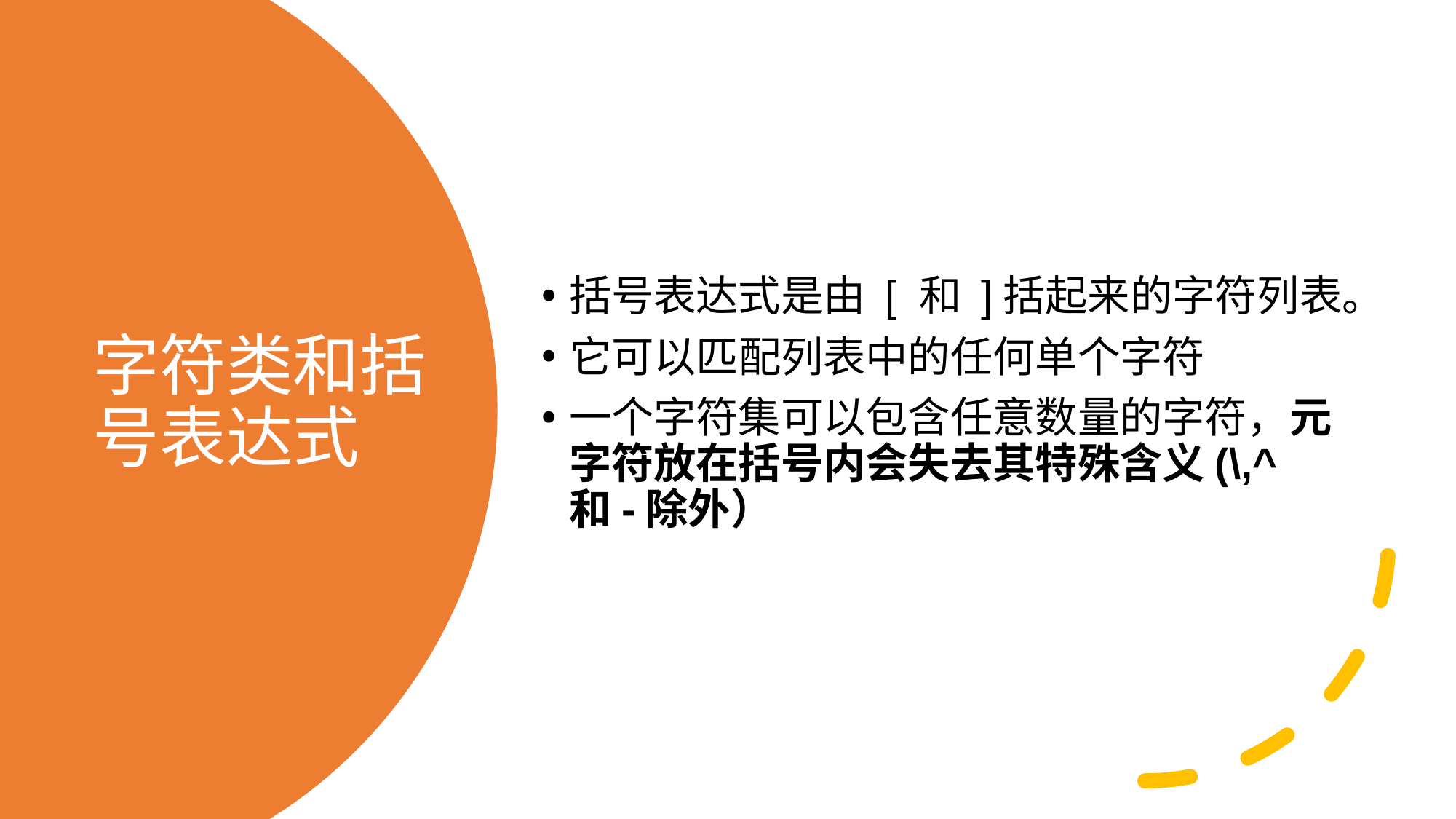

括号表达式是由 [ 和 ]括起来的字符列表。
它可以匹配列表中的任何单个字符
一个字符集可以包含任意数量的字符，元字符放在括号内会失去其特殊含义(\,^和-除外）
# 字符类和括号表达式